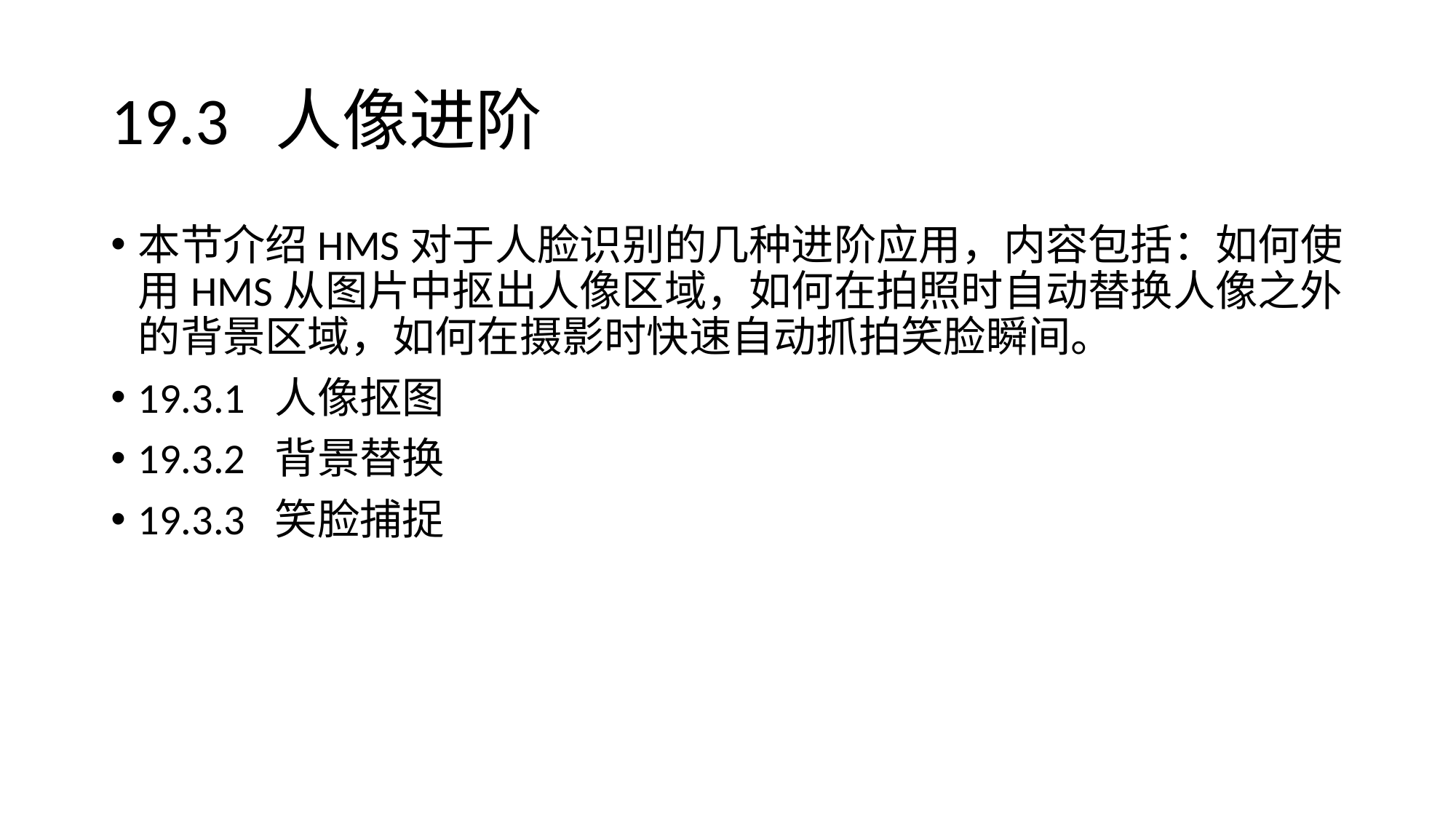

# 19.3  人像进阶
本节介绍HMS对于人脸识别的几种进阶应用，内容包括：如何使用HMS从图片中抠出人像区域，如何在拍照时自动替换人像之外的背景区域，如何在摄影时快速自动抓拍笑脸瞬间。
19.3.1  人像抠图
19.3.2  背景替换
19.3.3  笑脸捕捉